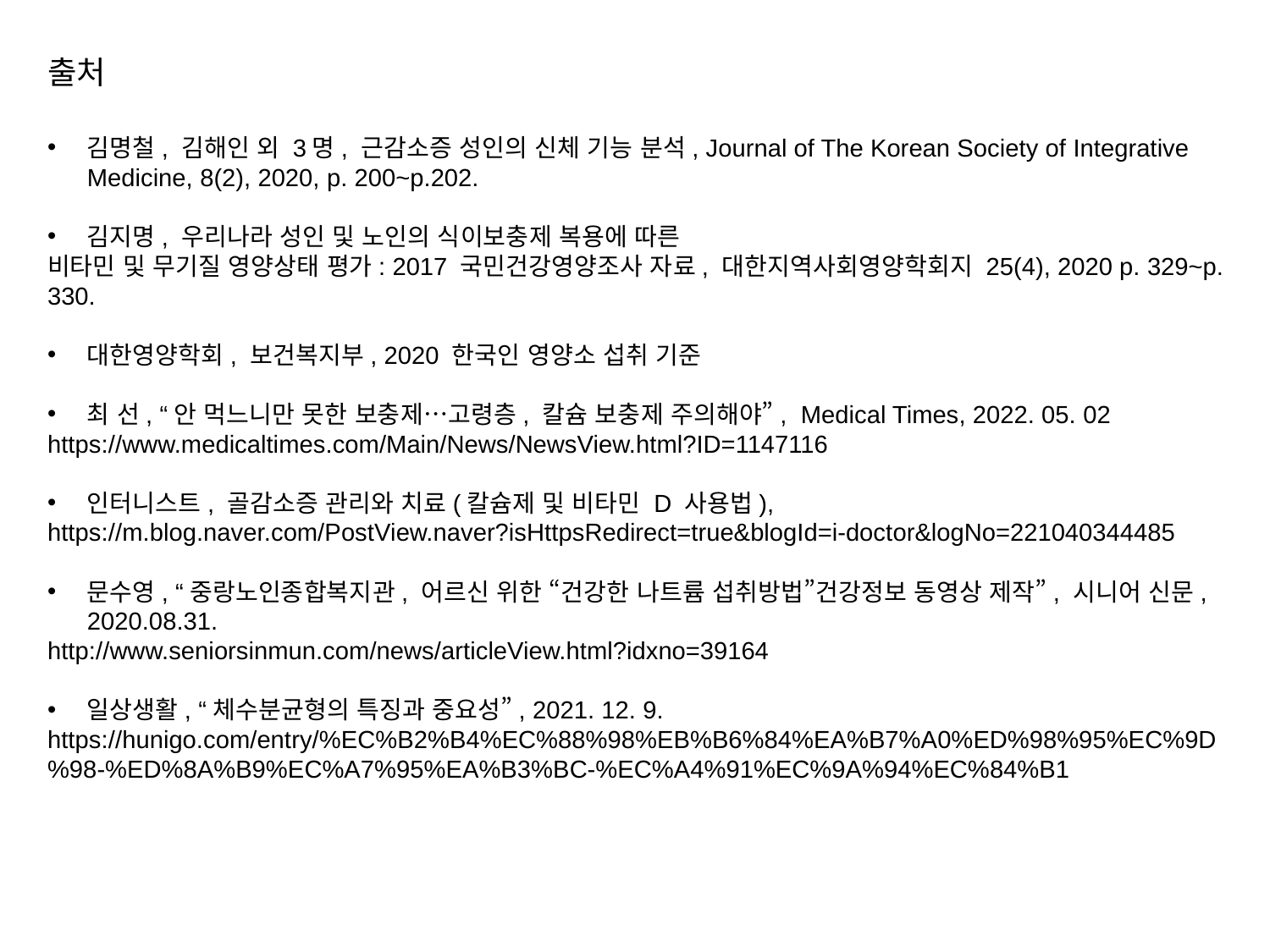

출처
김명철, 김해인 외 3명, 근감소증 성인의 신체 기능 분석, Journal of The Korean Society of Integrative Medicine, 8(2), 2020, p. 200~p.202.

김지명, 우리나라 성인 및 노인의 식이보충제 복용에 따른
비타민 및 무기질 영양상태 평가: 2017 국민건강영양조사 자료, 대한지역사회영양학회지 25(4), 2020 p. 329~p. 330.

대한영양학회, 보건복지부, 2020 한국인 영양소 섭취 기준

최 선, “안 먹느니만 못한 보충제…고령층, 칼슘 보충제 주의해야”,  Medical Times, 2022. 05. 02
https://www.medicaltimes.com/Main/News/NewsView.html?ID=1147116

인터니스트, 골감소증 관리와 치료(칼슘제 및 비타민 D 사용법),
https://m.blog.naver.com/PostView.naver?isHttpsRedirect=true&blogId=i-doctor&logNo=221040344485

문수영, “중랑노인종합복지관, 어르신 위한 “건강한 나트륨 섭취방법”건강정보 동영상 제작”, 시니어 신문, 2020.08.31.
http://www.seniorsinmun.com/news/articleView.html?idxno=39164

일상생활, “체수분균형의 특징과 중요성”, 2021. 12. 9.
https://hunigo.com/entry/%EC%B2%B4%EC%88%98%EB%B6%84%EA%B7%A0%ED%98%95%EC%9D%98-%ED%8A%B9%EC%A7%95%EA%B3%BC-%EC%A4%91%EC%9A%94%EC%84%B1